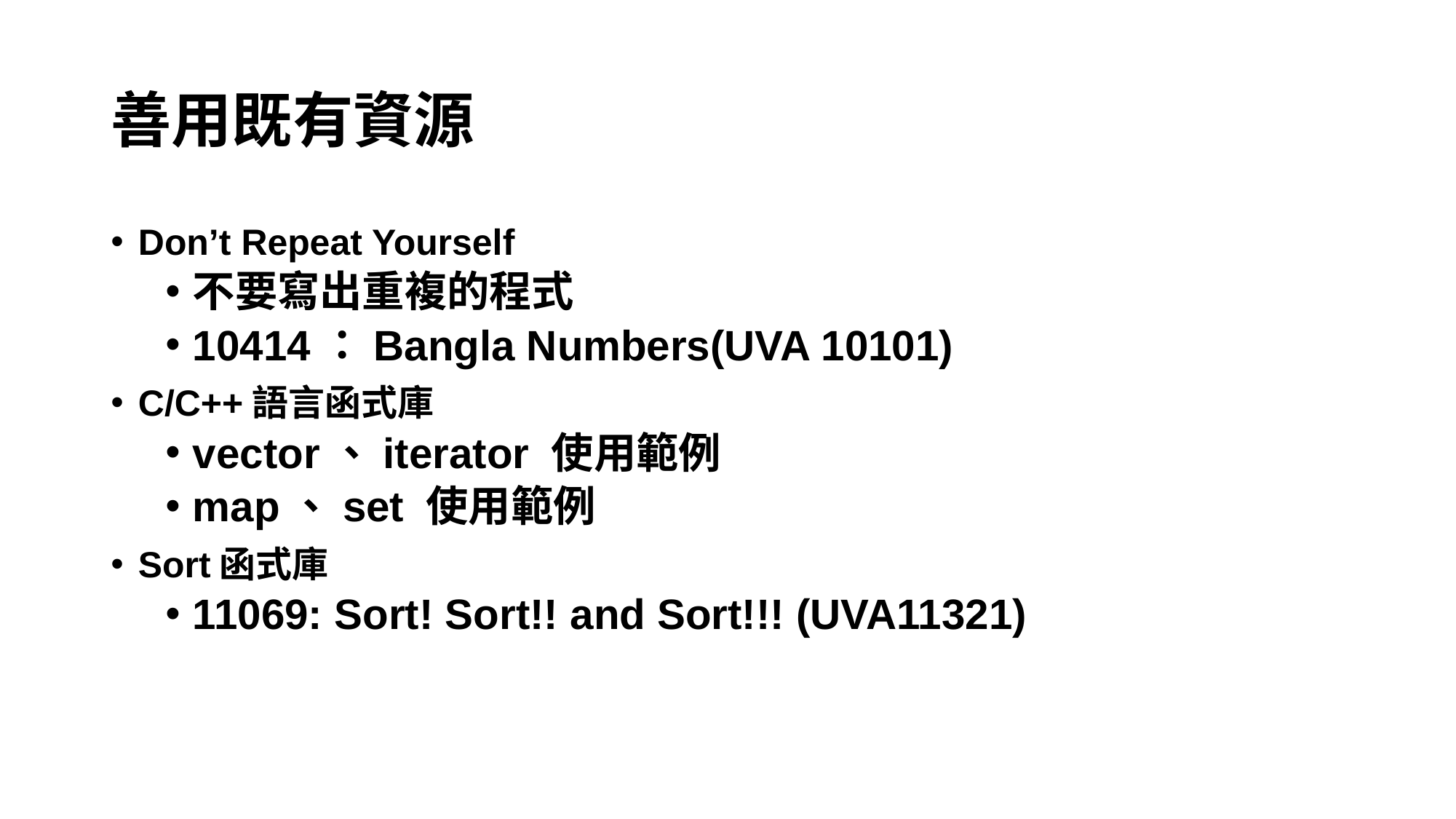

# 善用既有資源
Don’t Repeat Yourself
不要寫出重複的程式
10414：Bangla Numbers(UVA 10101)
C/C++語言函式庫
vector、iterator 使用範例
map、set 使用範例
Sort函式庫
11069: Sort! Sort!! and Sort!!! (UVA11321)